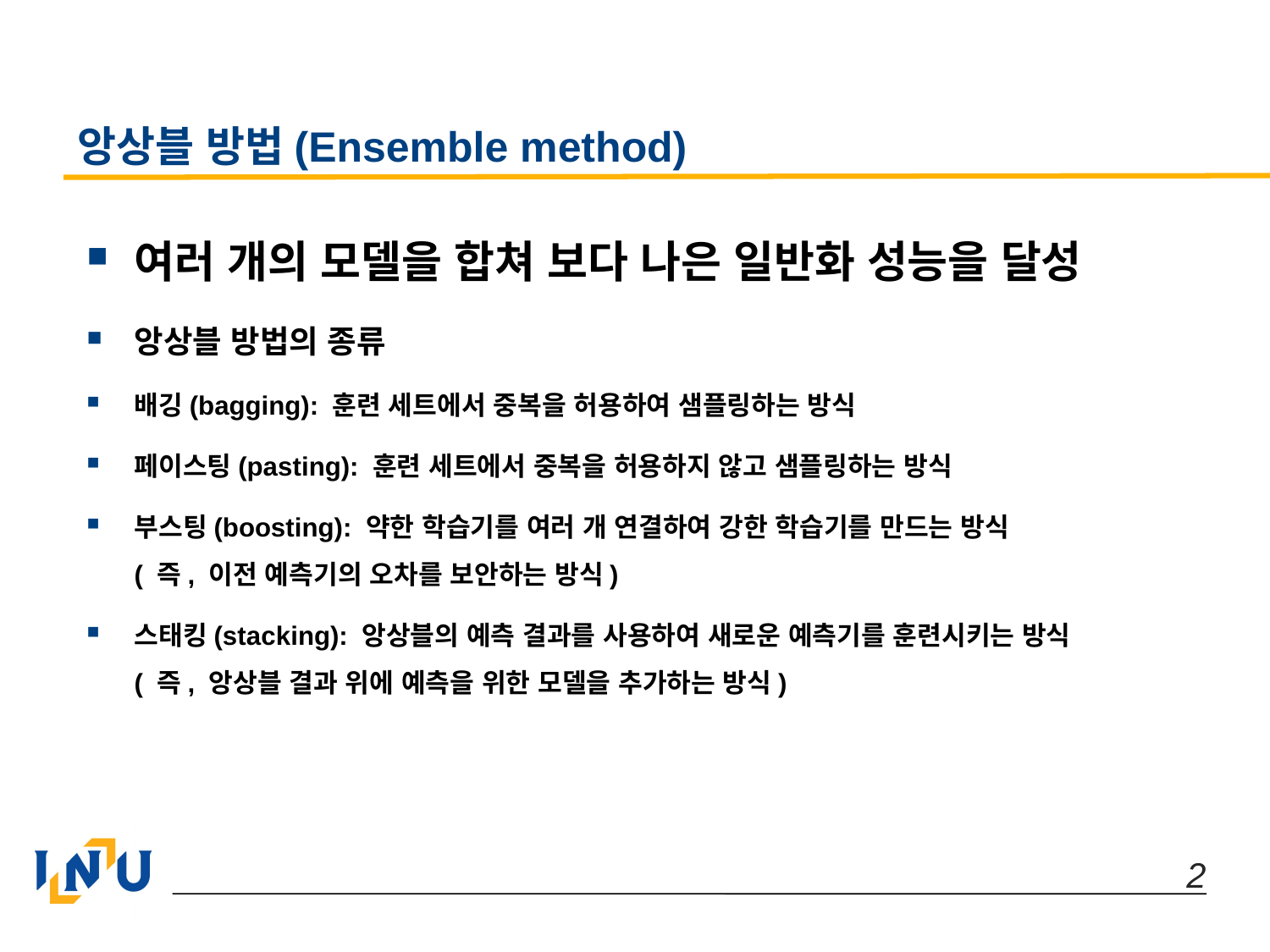

# 앙상블 방법(Ensemble method)
여러 개의 모델을 합쳐 보다 나은 일반화 성능을 달성
앙상블 방법의 종류
배깅(bagging): 훈련 세트에서 중복을 허용하여 샘플링하는 방식
페이스팅(pasting): 훈련 세트에서 중복을 허용하지 않고 샘플링하는 방식
부스팅(boosting): 약한 학습기를 여러 개 연결하여 강한 학습기를 만드는 방식                        ( 즉, 이전 예측기의 오차를 보안하는 방식)
스태킹(stacking): 앙상블의 예측 결과를 사용하여 새로운 예측기를 훈련시키는 방식               ( 즉, 앙상블 결과 위에 예측을 위한 모델을 추가하는 방식)
 2